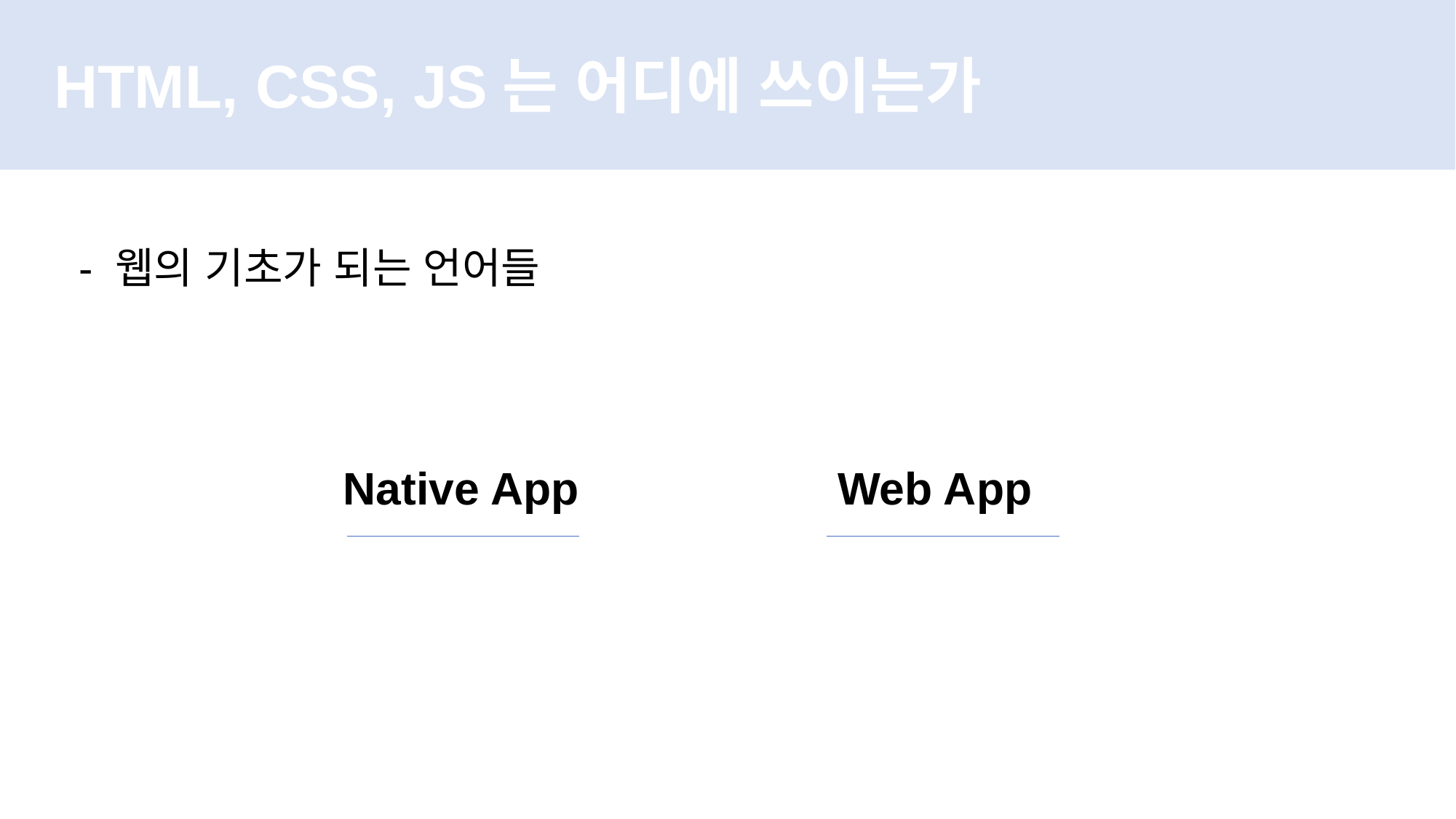

HTML, CSS, JS는 어디에 쓰이는가
- 웹의 기초가 되는 언어들
Native App
Web App